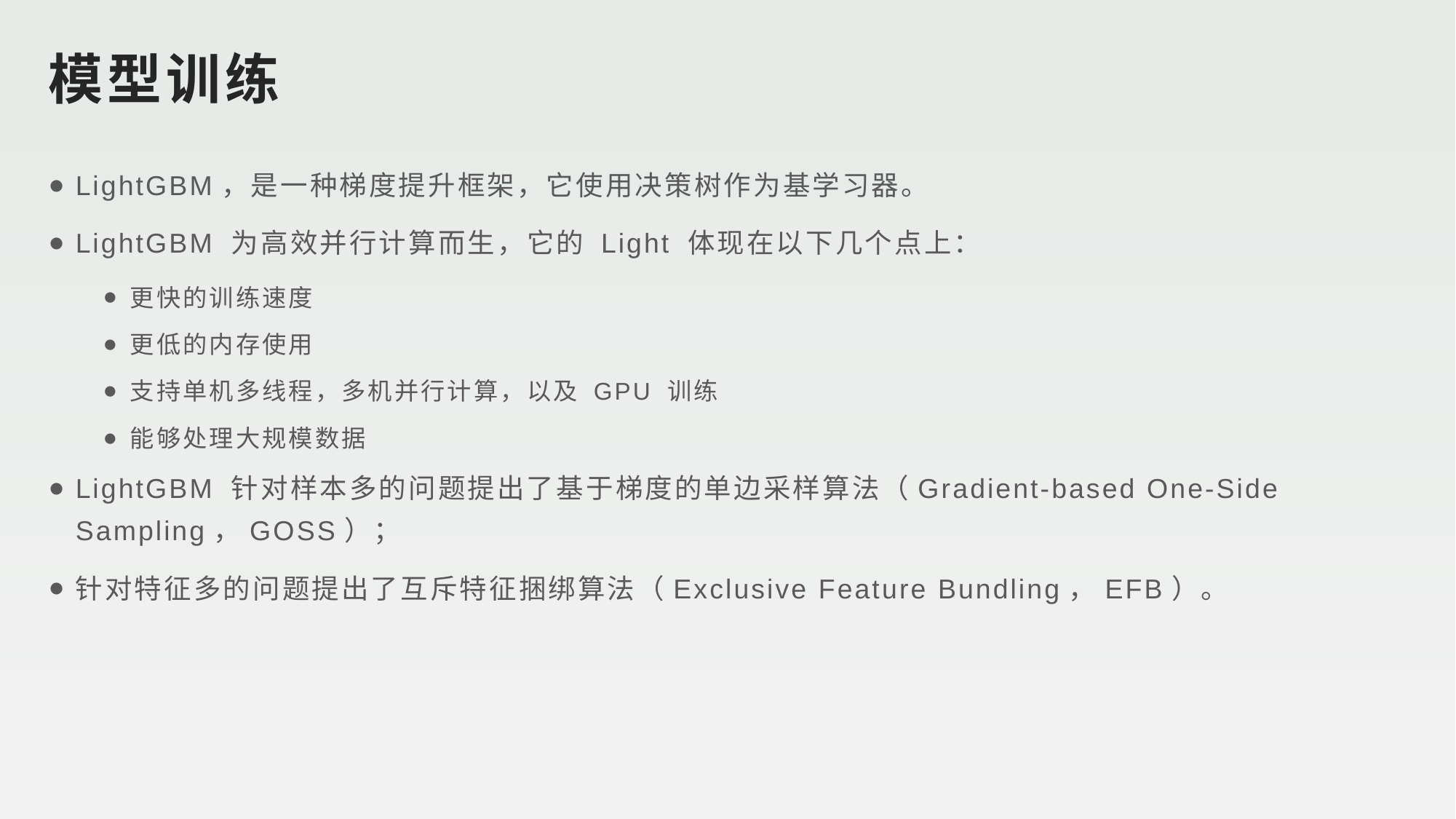

# 模型训练
LightGBM，是一种梯度提升框架，它使用决策树作为基学习器。
LightGBM 为高效并行计算而生，它的 Light 体现在以下几个点上：
更快的训练速度
更低的内存使用
支持单机多线程，多机并行计算，以及 GPU 训练
能够处理大规模数据
LightGBM 针对样本多的问题提出了基于梯度的单边采样算法（Gradient-based One-Side Sampling，GOSS）；
针对特征多的问题提出了互斥特征捆绑算法（Exclusive Feature Bundling，EFB）。